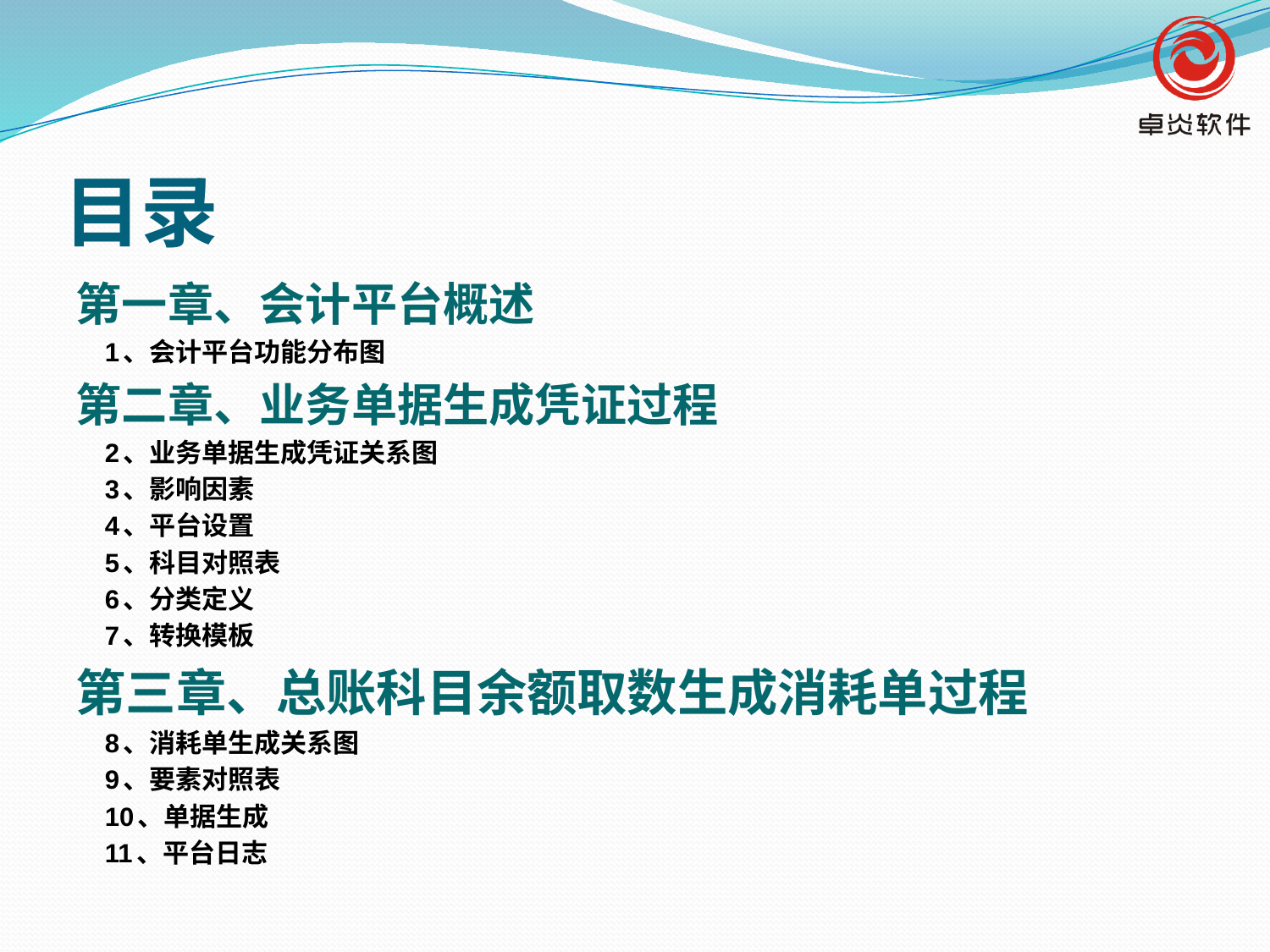

# 目录
第一章、会计平台概述
    1、会计平台功能分布图
第二章、业务单据生成凭证过程
    2、业务单据生成凭证关系图
    3、影响因素
    4、平台设置
    5、科目对照表
    6、分类定义
    7、转换模板
第三章、总账科目余额取数生成消耗单过程
    8、消耗单生成关系图
    9、要素对照表
    10、单据生成
    11、平台日志